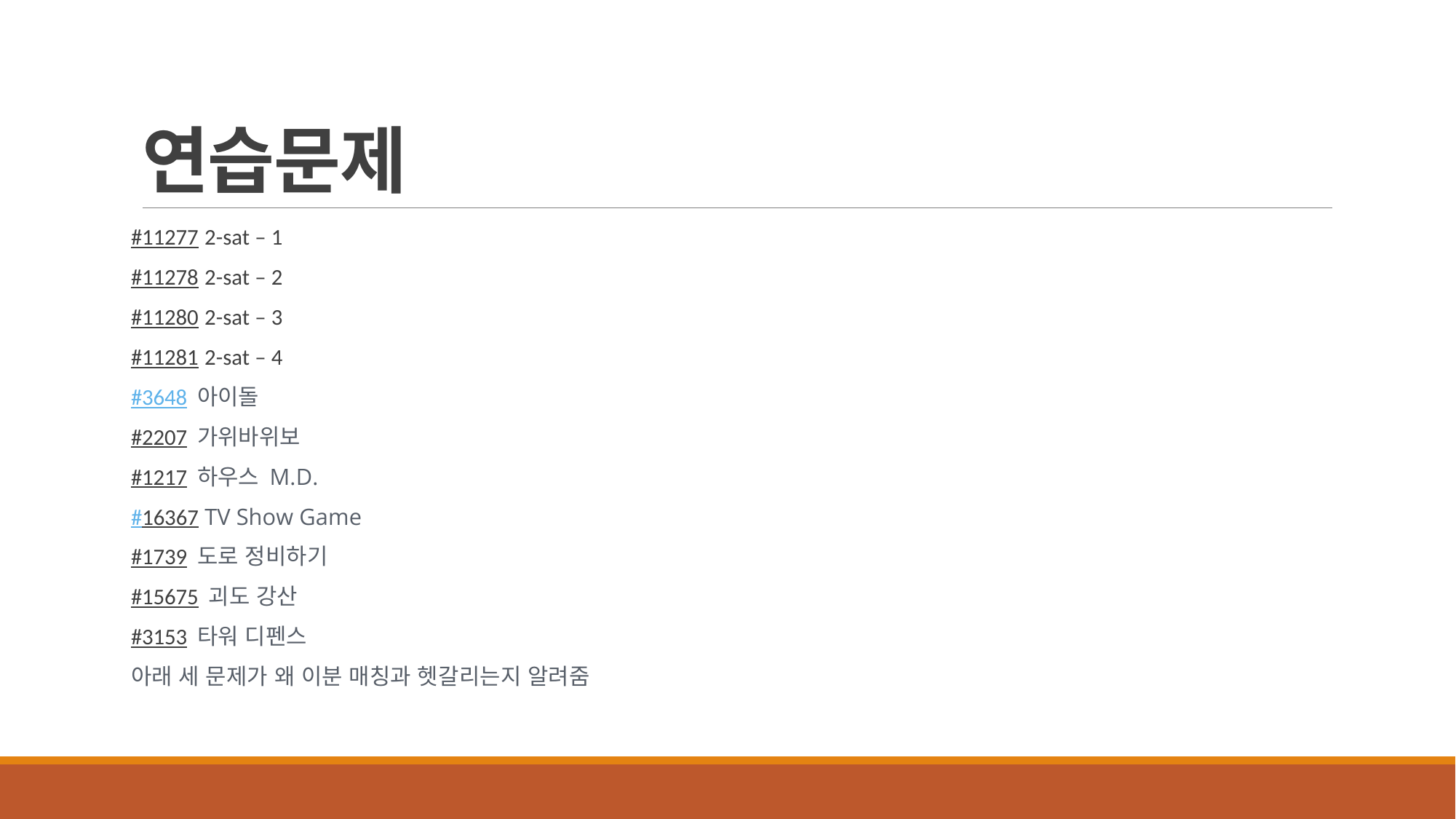

# 연습문제
#11277 2-sat – 1
#11278 2-sat – 2
#11280 2-sat – 3
#11281 2-sat – 4
#3648 아이돌
#2207 가위바위보
#1217 하우스 M.D.
#16367 TV Show Game
#1739 도로 정비하기
#15675 괴도 강산
#3153 타워 디펜스
아래 세 문제가 왜 이분 매칭과 헷갈리는지 알려줌